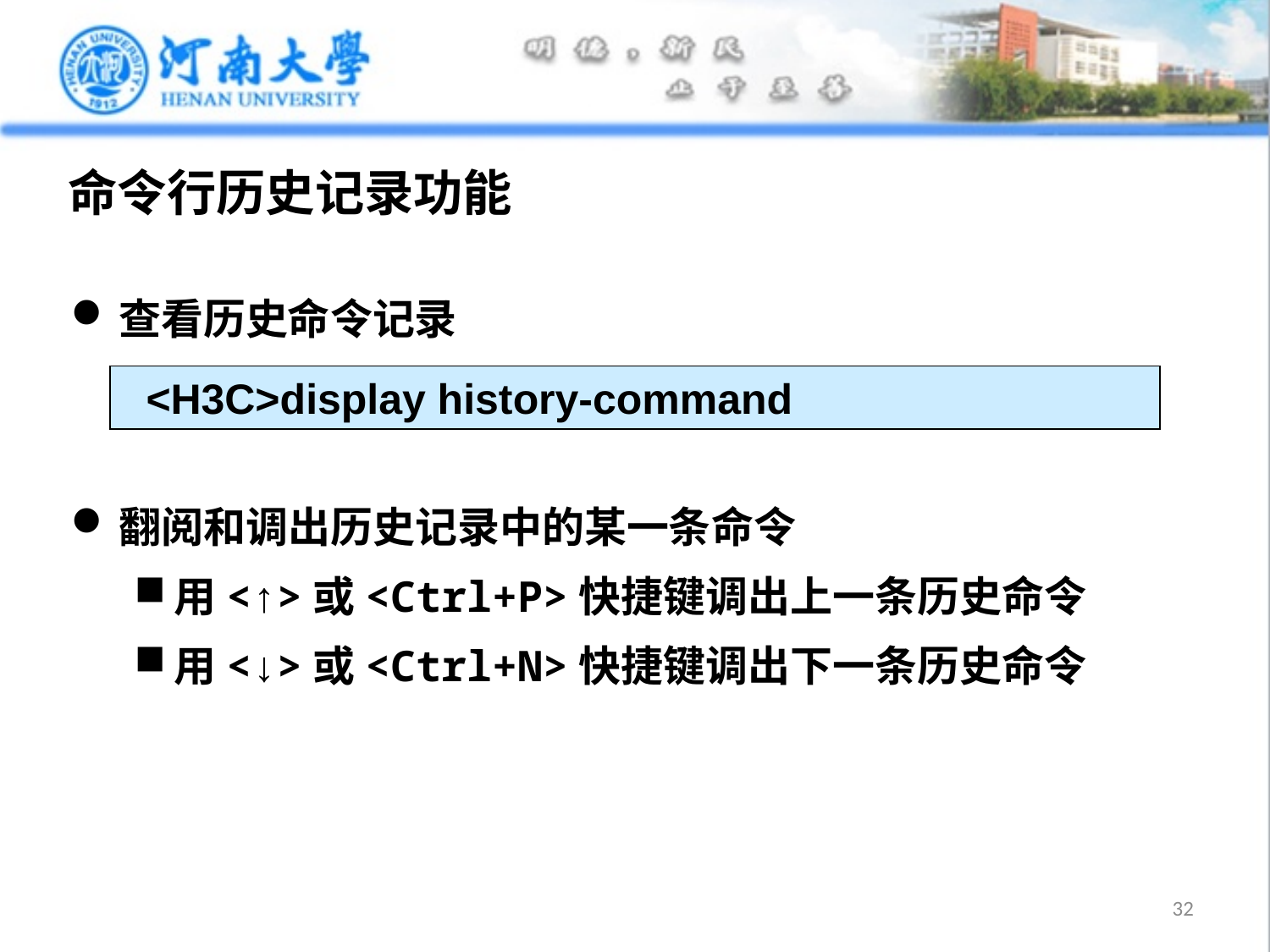

# 命令行历史记录功能
查看历史命令记录

翻阅和调出历史记录中的某一条命令
用<↑>或<Ctrl+P>快捷键调出上一条历史命令
用<↓>或<Ctrl+N>快捷键调出下一条历史命令
  <H3C>display history-command
32